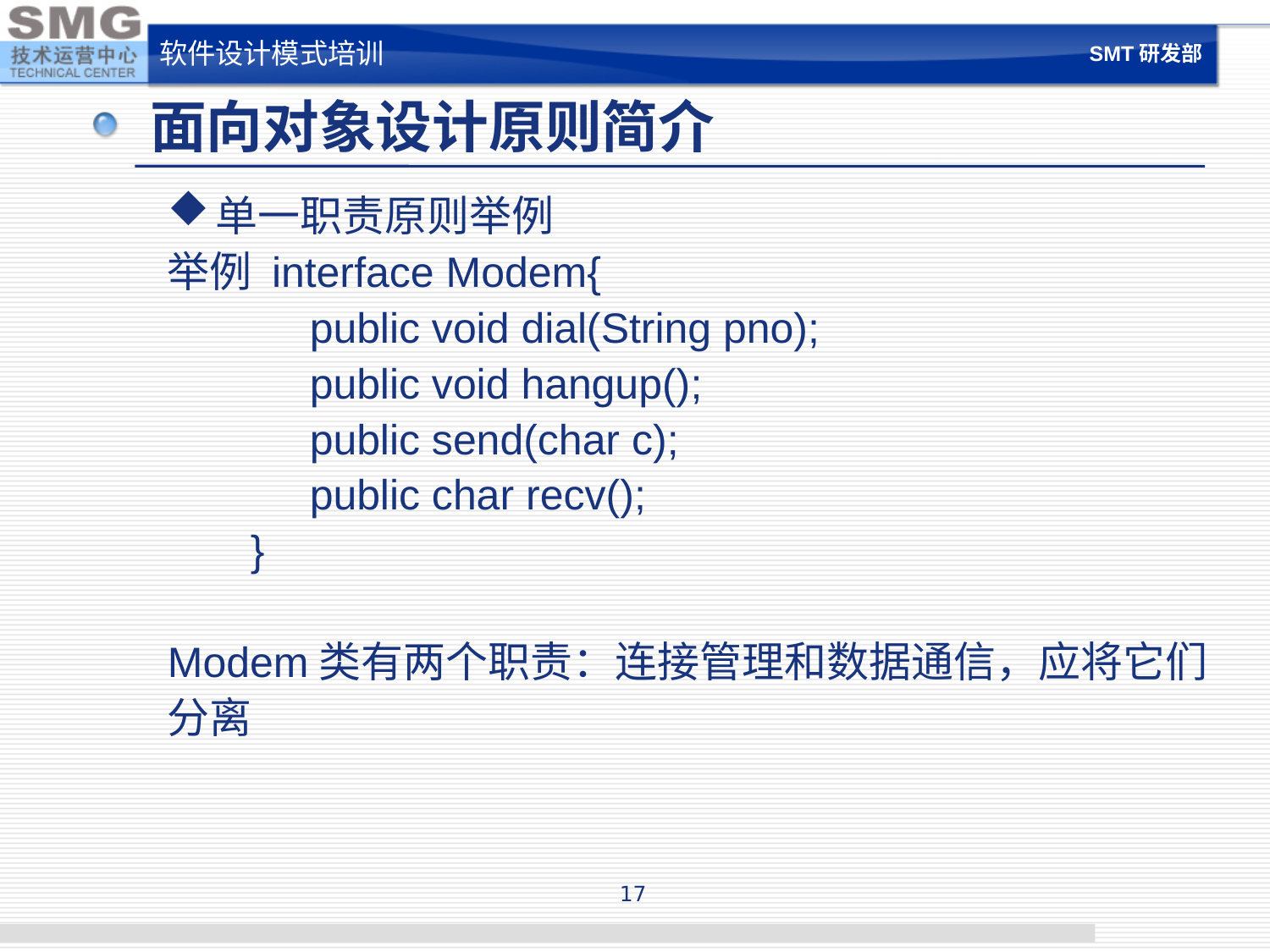

SMT研发部
软件设计模式培训
# 面向对象设计原则简介
单一职责原则举例
举例 interface Modem{
            public void dial(String pno);
            public void hangup();
            public send(char c);
            public char recv();
       }

Modem类有两个职责：连接管理和数据通信，应将它们分离

17